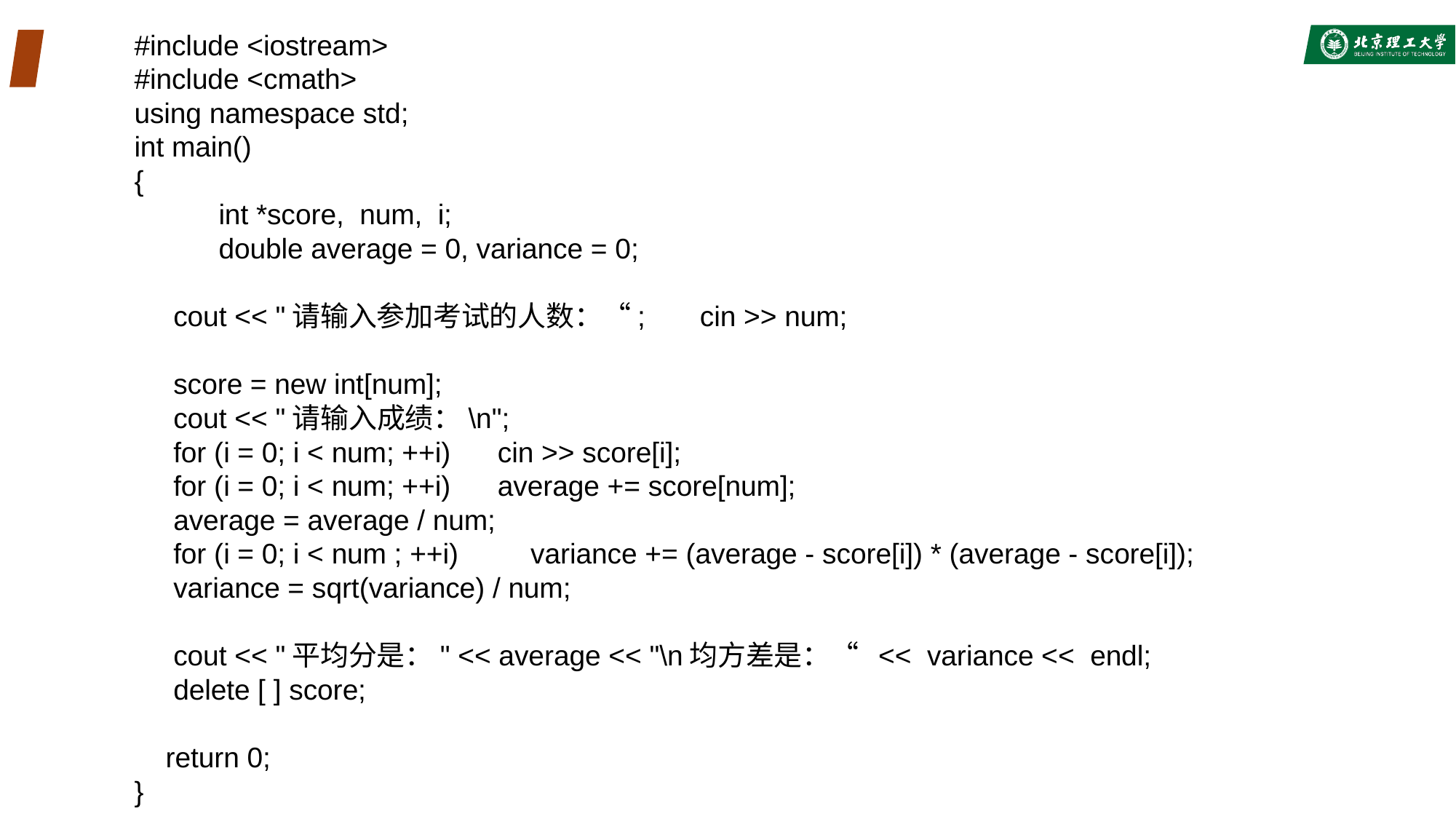

#include <iostream>
#include <cmath>
using namespace std;
int main()
{
	  int *score,  num,  i;
	  double average = 0, variance = 0;

     cout << "请输入参加考试的人数：“;       cin >> num;

     score = new int[num];
     cout << "请输入成绩：\n";
     for (i = 0; i < num; ++i)      cin >> score[i];
     for (i = 0; i < num; ++i)      average += score[num];
     average = average / num;
     for (i = 0; i < num ; ++i)   	variance += (average - score[i]) * (average - score[i]);
     variance = sqrt(variance) / num;

     cout << "平均分是：" << average << "\n均方差是：“  <<  variance <<  endl;
     delete [ ] score;

    return 0;
}
#